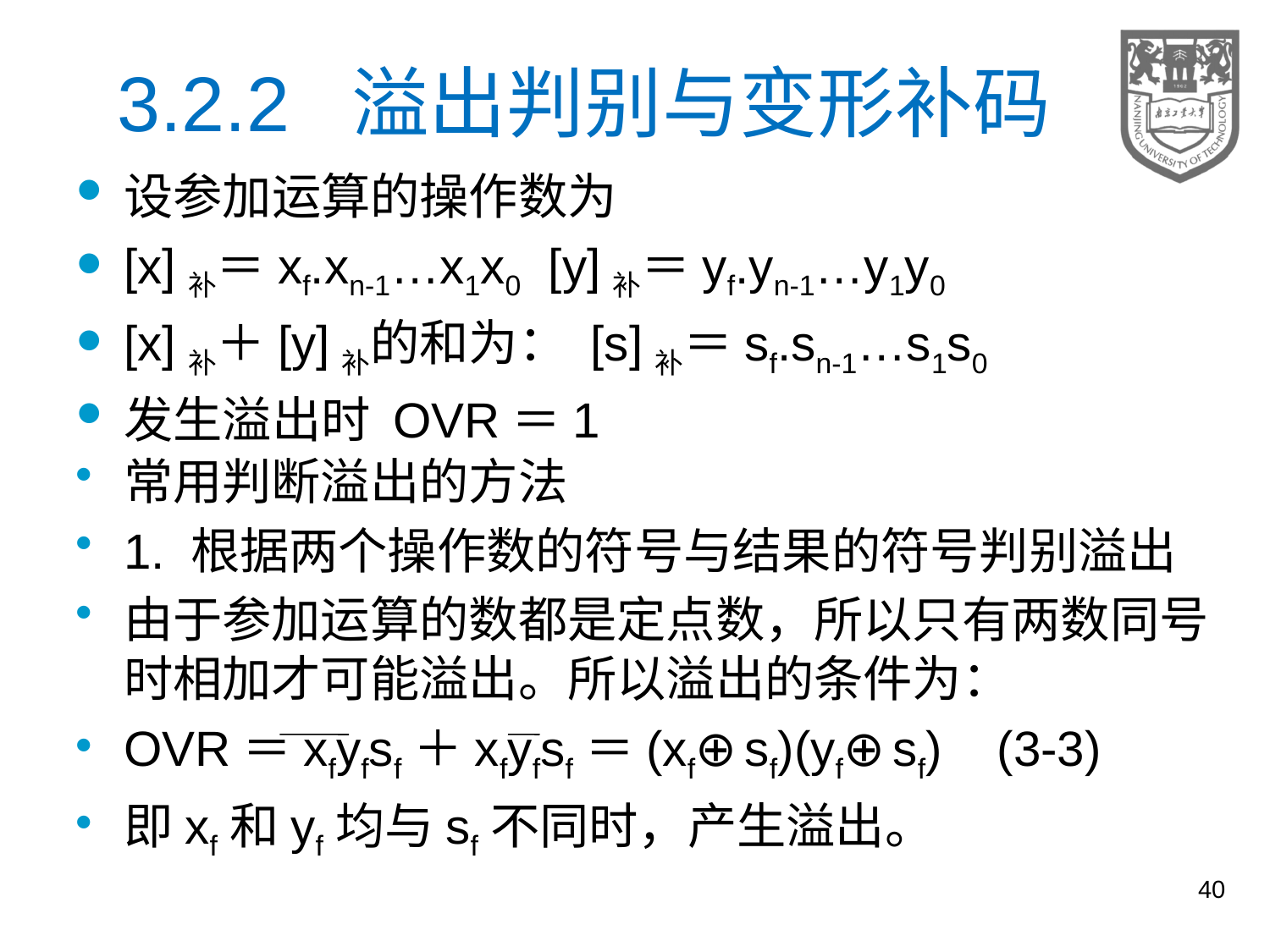

# 3.2.2  溢出判别与变形补码
设参加运算的操作数为
[x]补＝xf.xn-1…x1x0  [y]补＝yf.yn-1…y1y0
[x]补＋[y]补的和为： [s]补＝sf.sn-1…s1s0
发生溢出时 OVR＝1
常用判断溢出的方法
1. 根据两个操作数的符号与结果的符号判别溢出
由于参加运算的数都是定点数，所以只有两数同号时相加才可能溢出。所以溢出的条件为：
OVR＝xfyfsf＋xfyfsf＝(xf⊕sf)(yf⊕sf)    (3-3)
即xf和yf均与sf不同时，产生溢出。

40